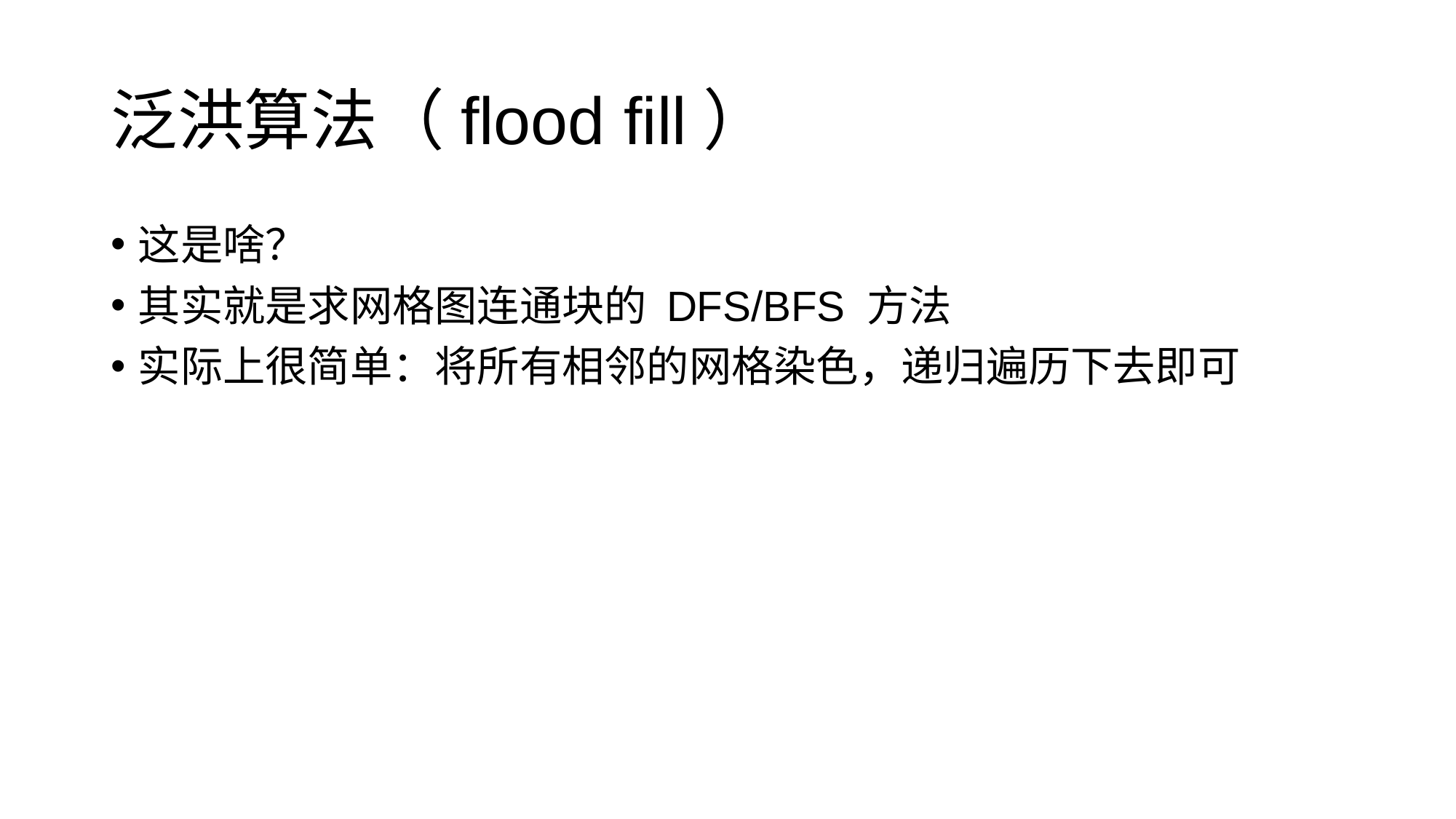

# 泛洪算法（flood fill）
这是啥？
其实就是求网格图连通块的 DFS/BFS 方法
实际上很简单：将所有相邻的网格染色，递归遍历下去即可